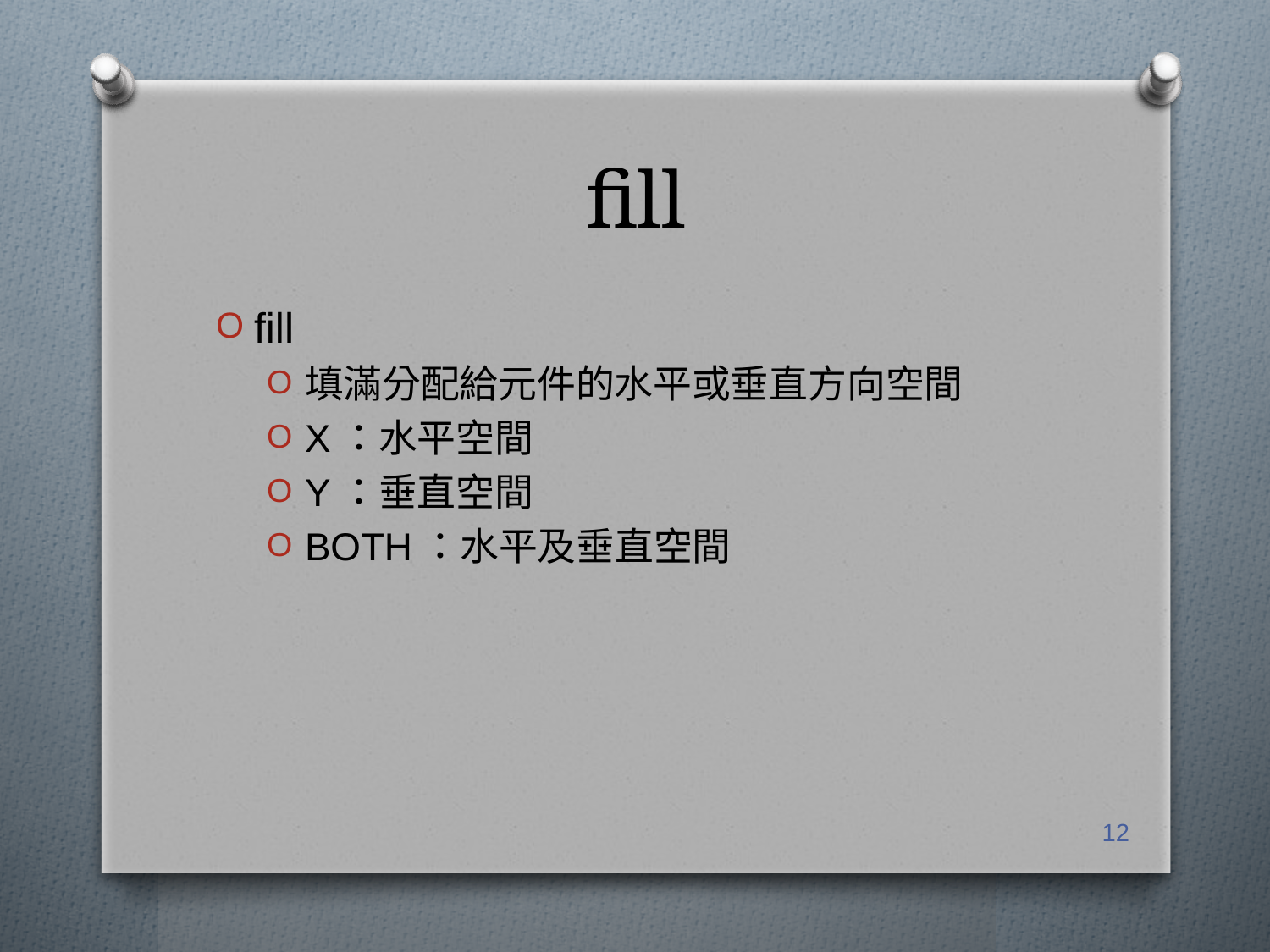

# fill
fill
填滿分配給元件的水平或垂直方向空間
X：水平空間
Y：垂直空間
BOTH：水平及垂直空間

12